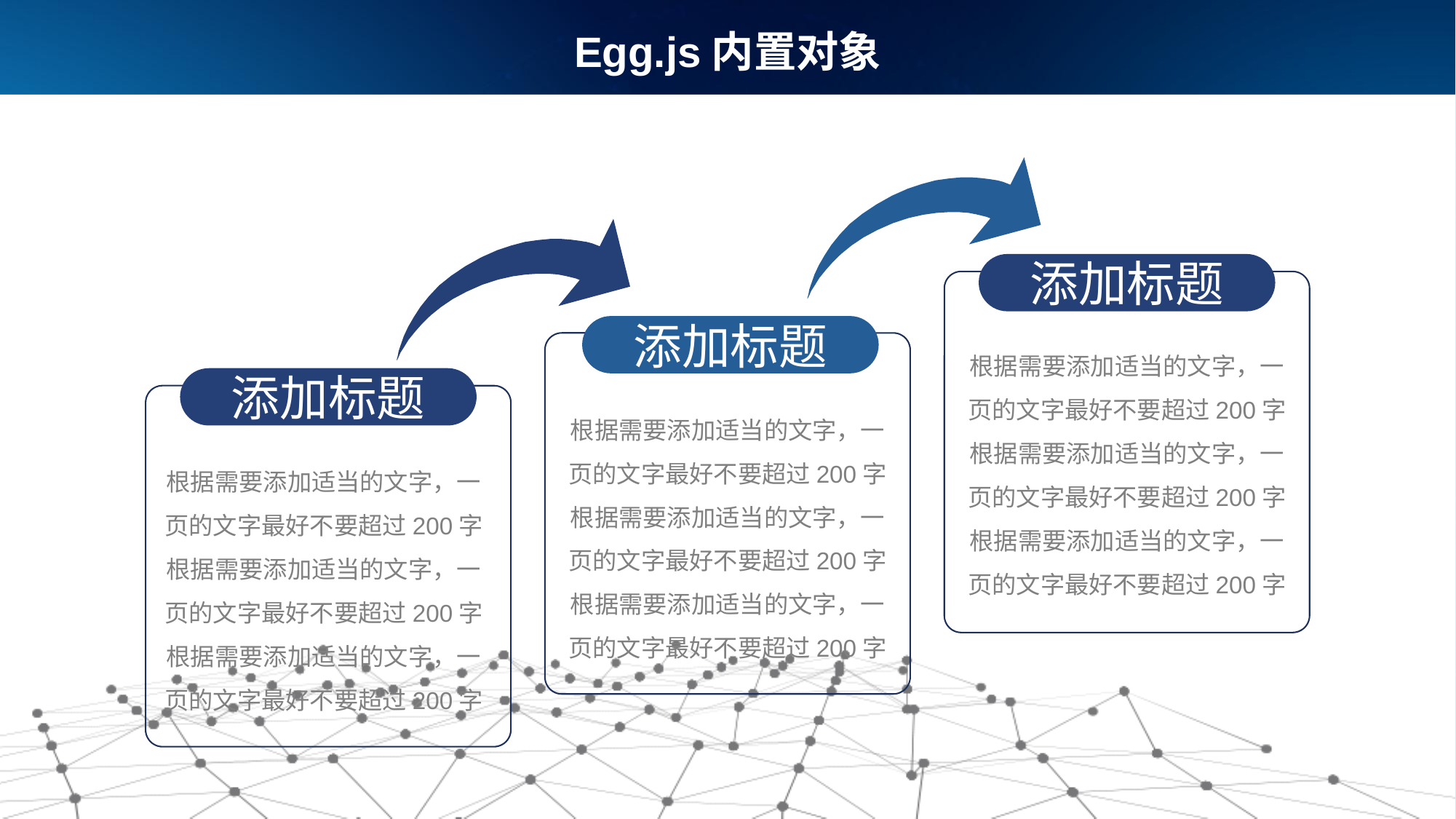

# Egg.js内置对象

添加标题

添加标题

根据需要添加适当的文字，一页的文字最好不要超过200字根据需要添加适当的文字，一页的文字最好不要超过200字根据需要添加适当的文字，一页的文字最好不要超过200字
添加标题

根据需要添加适当的文字，一页的文字最好不要超过200字根据需要添加适当的文字，一页的文字最好不要超过200字根据需要添加适当的文字，一页的文字最好不要超过200字
根据需要添加适当的文字，一页的文字最好不要超过200字根据需要添加适当的文字，一页的文字最好不要超过200字根据需要添加适当的文字，一页的文字最好不要超过200字